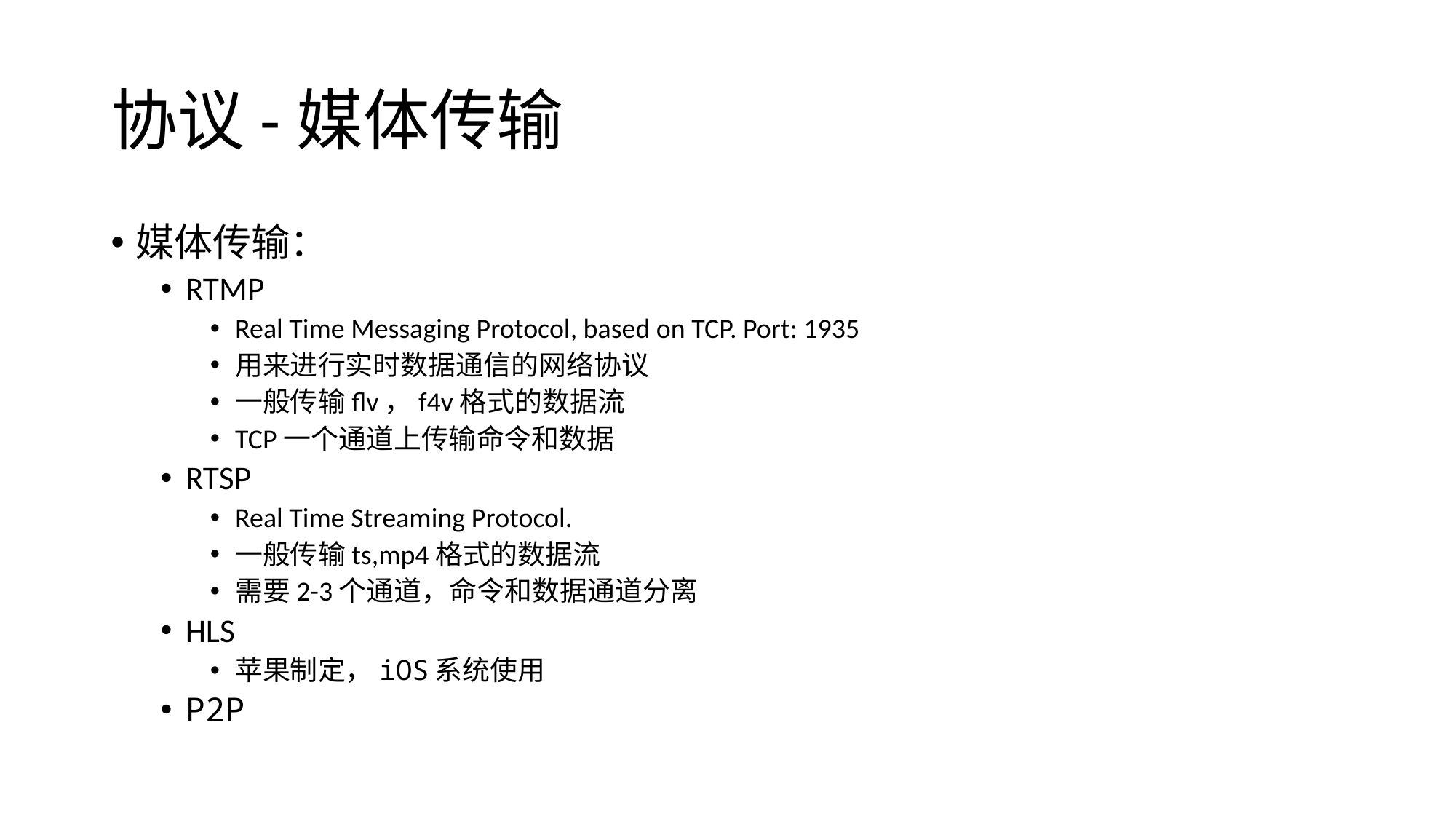

# 协议-媒体传输
媒体传输：
RTMP
Real Time Messaging Protocol, based on TCP. Port: 1935
用来进行实时数据通信的网络协议
一般传输flv，f4v格式的数据流
TCP一个通道上传输命令和数据
RTSP
Real Time Streaming Protocol.
一般传输ts,mp4格式的数据流
需要2-3个通道，命令和数据通道分离
HLS
苹果制定，iOS系统使用
P2P